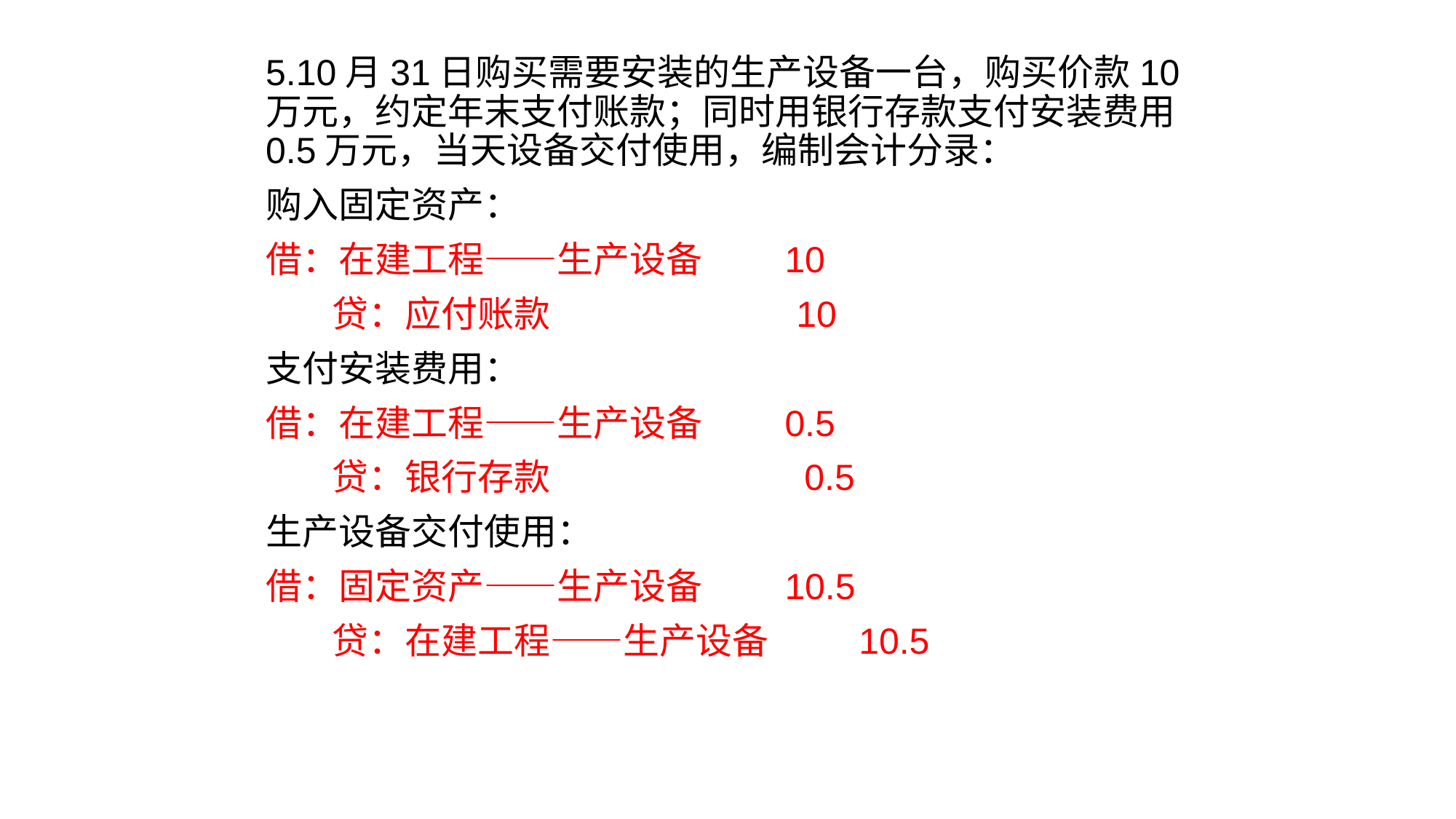

5.10月31日购买需要安装的生产设备一台，购买价款10万元，约定年末支付账款；同时用银行存款支付安装费用0.5万元，当天设备交付使用，编制会计分录：
购入固定资产：
借：在建工程——生产设备         10
       贷：应付账款                             10
支付安装费用：
借：在建工程——生产设备         0.5
       贷：银行存款                              0.5
生产设备交付使用：
借：固定资产——生产设备         10.5
       贷：在建工程——生产设备          10.5